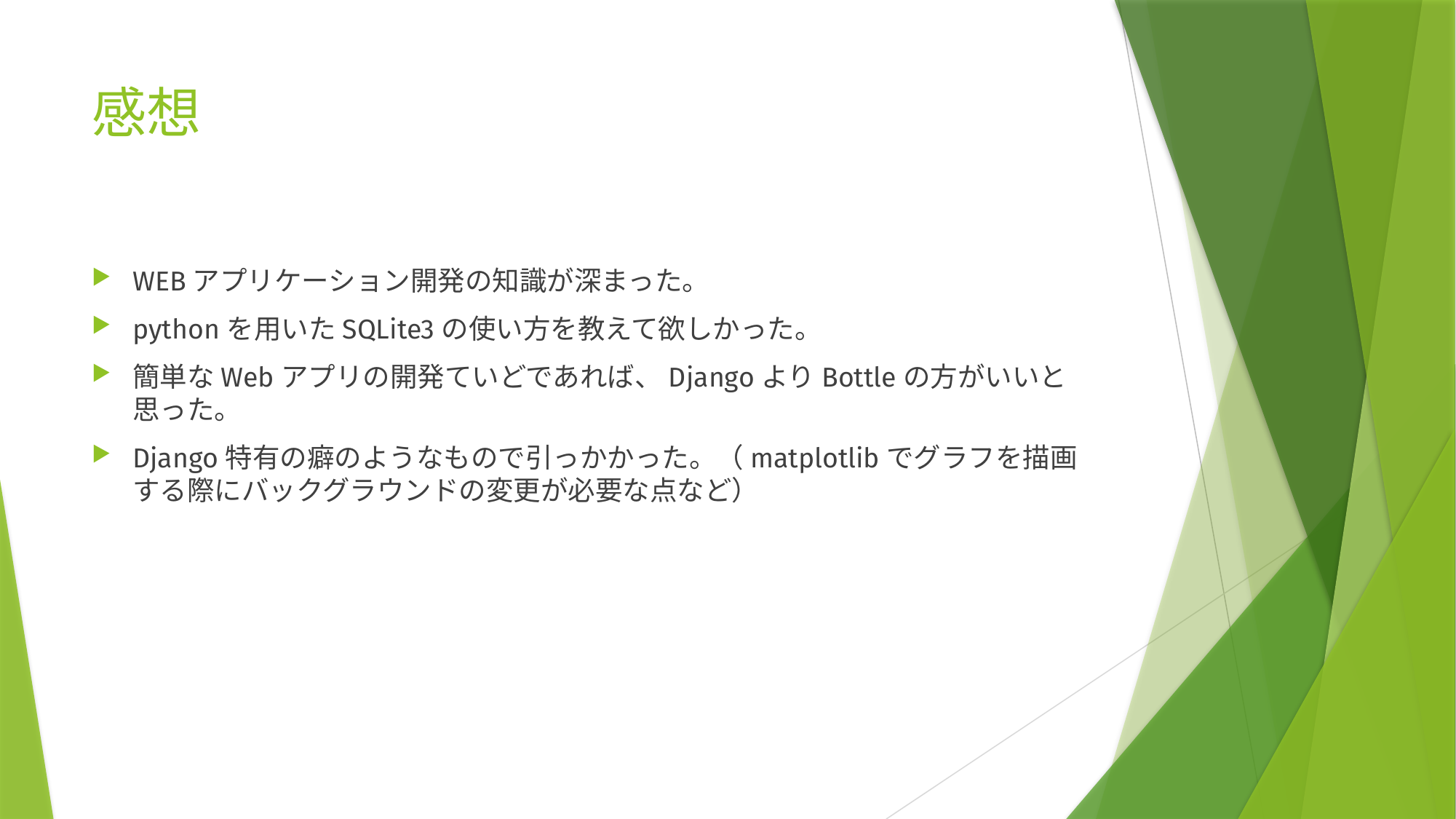

# 感想
WEBアプリケーション開発の知識が深まった。
pythonを用いたSQLite3の使い方を教えて欲しかった。
簡単なWebアプリの開発ていどであれば、DjangoよりBottleの方がいいと思った。
Django特有の癖のようなもので引っかかった。（matplotlibでグラフを描画する際にバックグラウンドの変更が必要な点など）